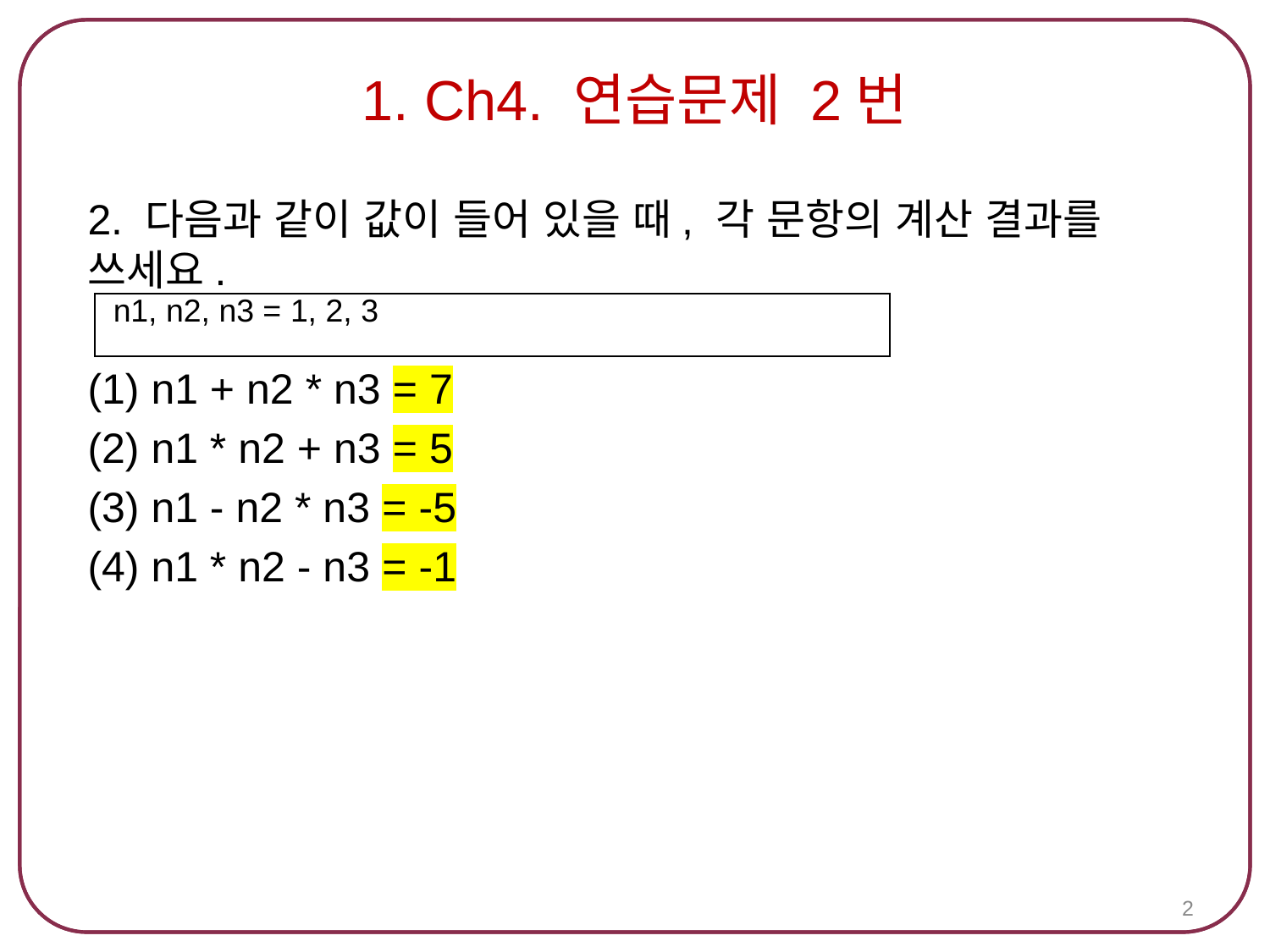

# 1. Ch4. 연습문제 2번
2. 다음과 같이 값이 들어 있을 때, 각 문항의 계산 결과를 쓰세요.

(1) n1 + n2 * n3 = 7
(2) n1 * n2 + n3 = 5
(3) n1 - n2 * n3 = -5
(4) n1 * n2 - n3 = -1

| n1, n2, n3 = 1, 2, 3 |
| --- |

2